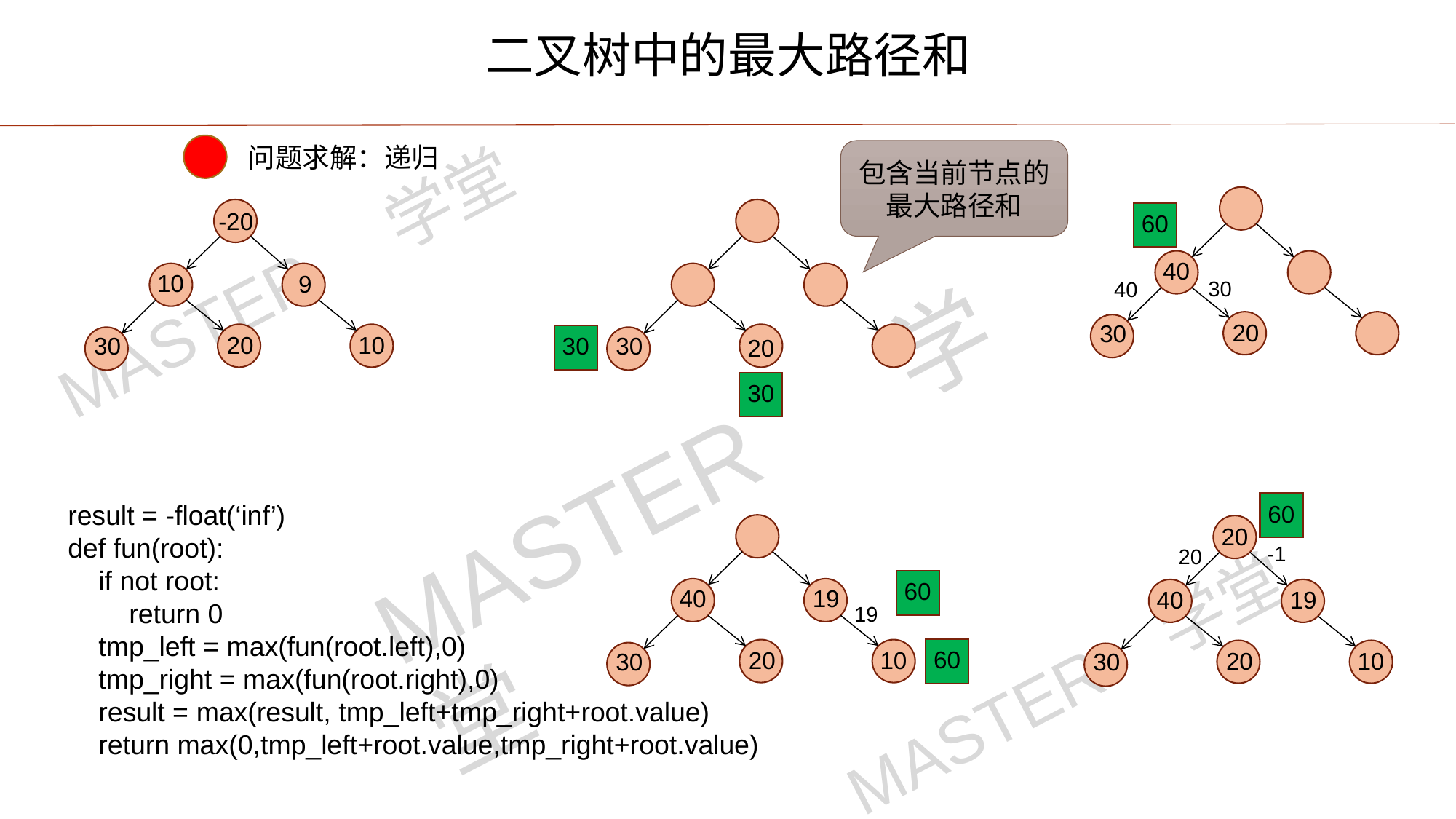

二叉树中的最大路径和
问题求解：递归

包含当前节点的最大路径和

-20
60

40

10

9
30
40

20
30

20
10
30
30
30

20
30

result = -float(‘inf’)
def fun(root):
    if not root:
        return 0
    tmp_left = max(fun(root.left),0)
    tmp_right = max(fun(root.right),0)
    result = max(result, tmp_left+tmp_right+root.value)
    return max(0,tmp_left+root.value,tmp_right+root.value)
60

20
-1
20
60

40
19

40
19

19
60

20
10

20
10
30
30